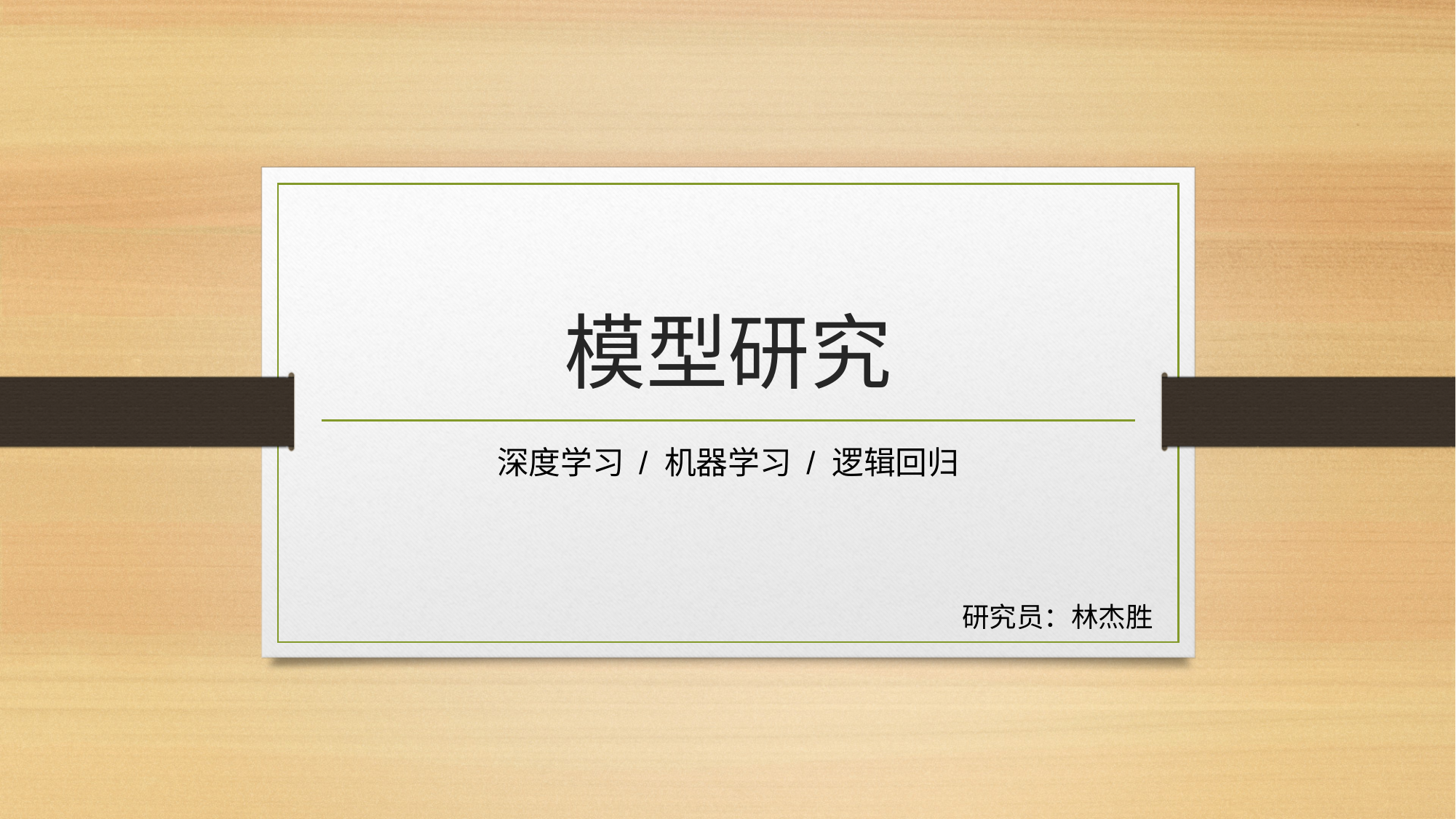

# 模型研究
深度学习 / 机器学习 / 逻辑回归
研究员：林杰胜